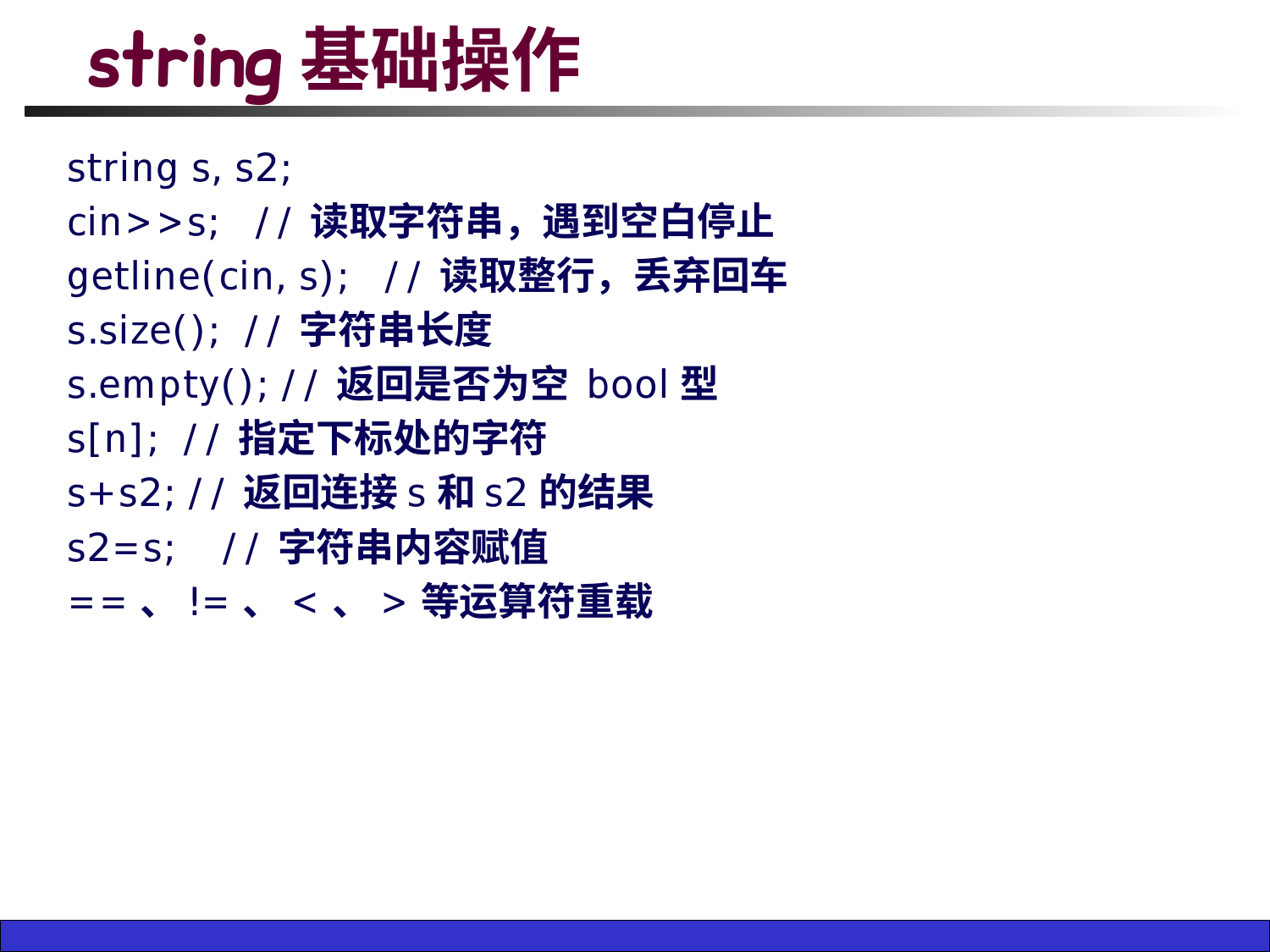

# string基础操作
string s, s2;
cin>>s;   //读取字符串，遇到空白停止
getline(cin, s);   //读取整行，丢弃回车
s.size();  //字符串长度
s.empty(); //返回是否为空 bool型
s[n];  //指定下标处的字符
s+s2; //返回连接s和s2的结果
s2=s;    //字符串内容赋值
==、!=、<、>等运算符重载